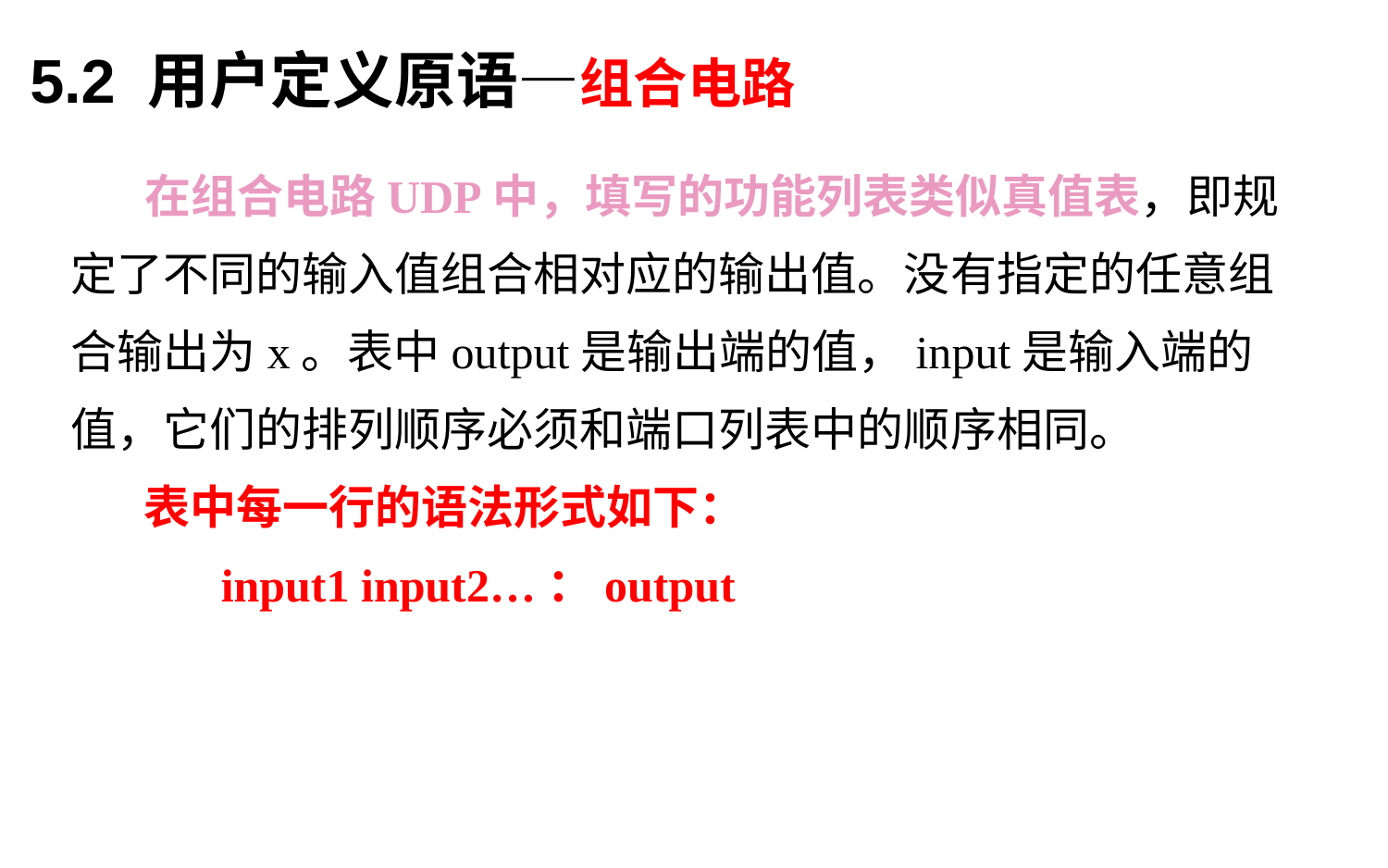

5.2 用户定义原语—组合电路
# 在组合电路UDP中，填写的功能列表类似真值表，即规定了不同的输入值组合相对应的输出值。没有指定的任意组合输出为x。表中output是输出端的值，input是输入端的值，它们的排列顺序必须和端口列表中的顺序相同。 表中每一行的语法形式如下： 　　　input1 input2…：output